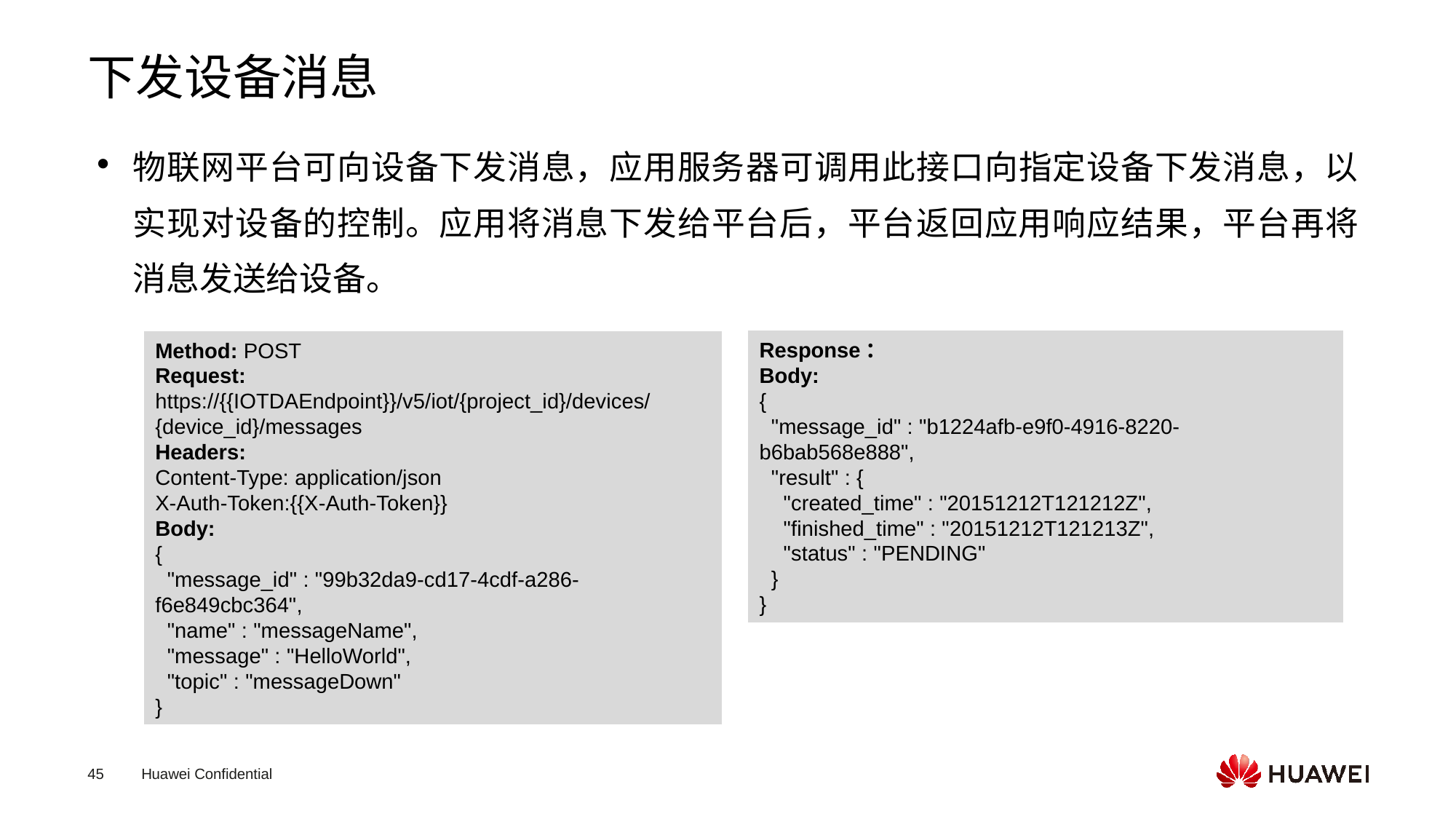

# 下发设备消息
物联网平台可向设备下发消息，应用服务器可调用此接口向指定设备下发消息，以实现对设备的控制。应用将消息下发给平台后，平台返回应用响应结果，平台再将消息发送给设备。
Method: POST
Request:
https://{{IOTDAEndpoint}}/v5/iot/{project_id}/devices/{device_id}/messages
Headers:
Content-Type: application/json
X-Auth-Token:{{X-Auth-Token}}
Body:
{
  "message_id" : "99b32da9-cd17-4cdf-a286-f6e849cbc364",
  "name" : "messageName",
  "message" : "HelloWorld",
  "topic" : "messageDown"
}
Response：
Body:
{
  "message_id" : "b1224afb-e9f0-4916-8220-b6bab568e888",
  "result" : {
    "created_time" : "20151212T121212Z",
    "finished_time" : "20151212T121213Z",
    "status" : "PENDING"
  }
}